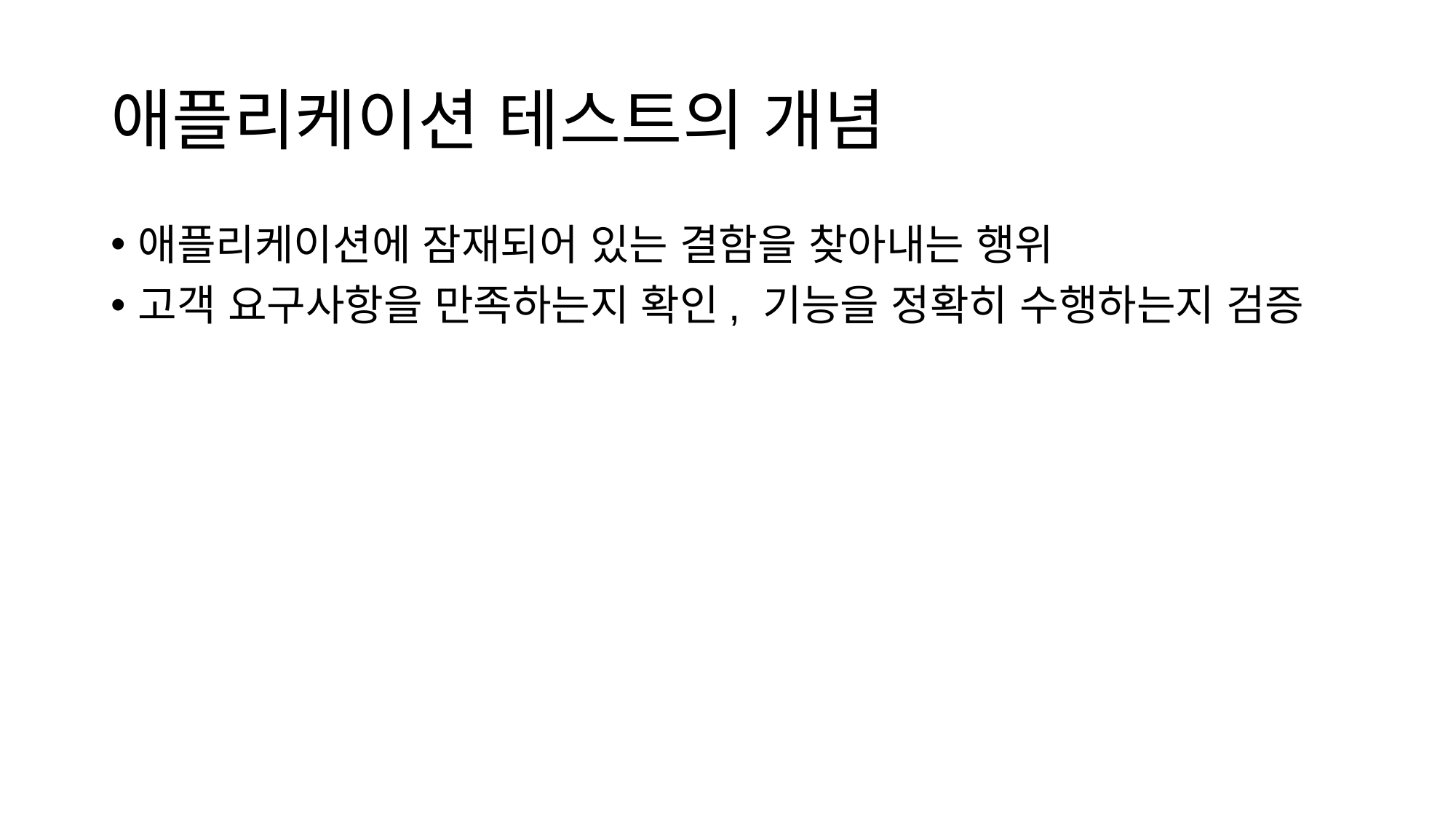

# 애플리케이션 테스트의 개념
애플리케이션에 잠재되어 있는 결함을 찾아내는 행위
고객 요구사항을 만족하는지 확인, 기능을 정확히 수행하는지 검증